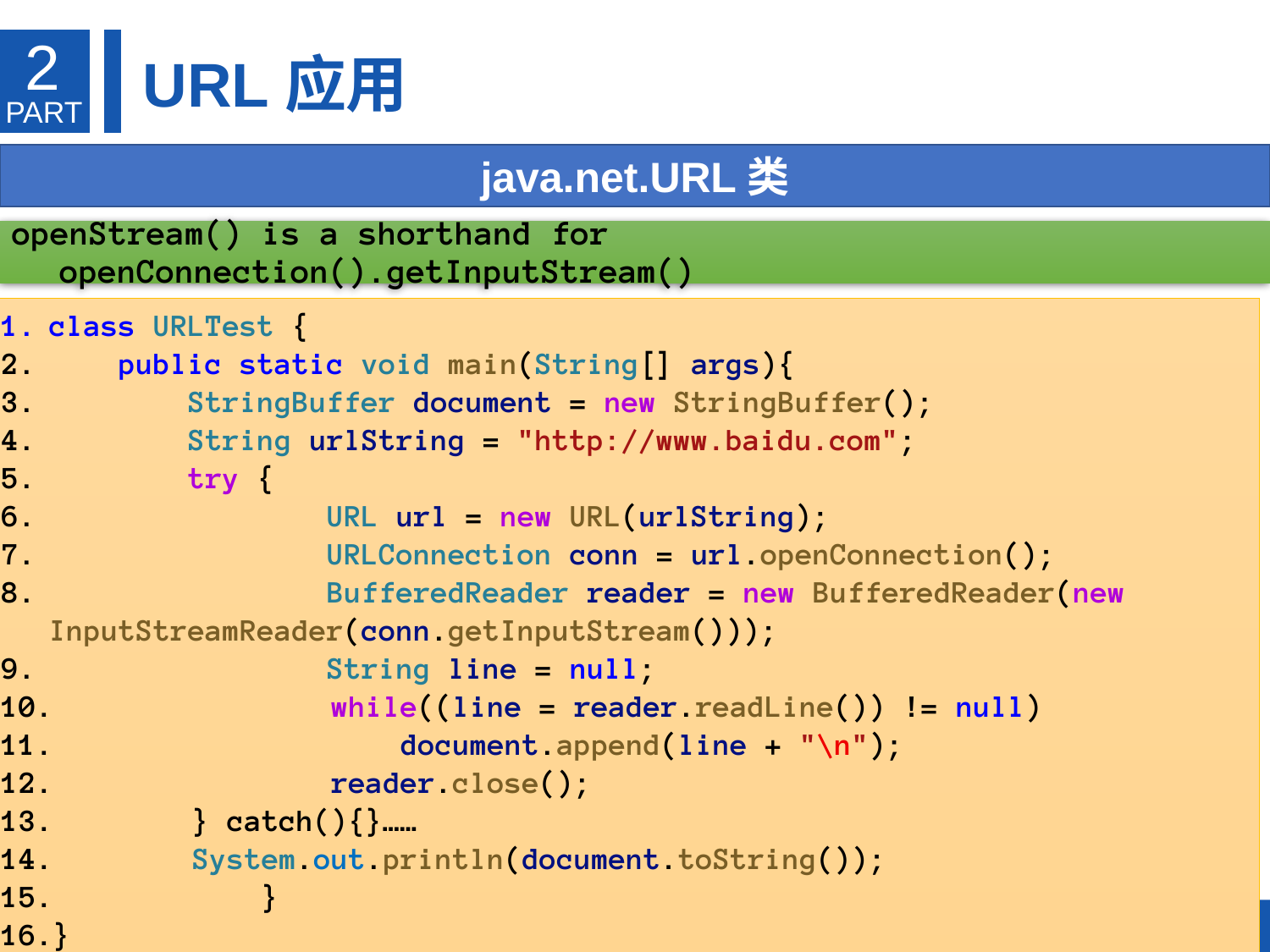

2
URL应用
PART
java.net.URL类
openStream() is a shorthand for openConnection().getInputStream()
class URLTest {
    public static void main(String[] args){
        StringBuffer document = new StringBuffer();
        String urlString = "http://www.baidu.com";
        try {
                URL url = new URL(urlString);
                URLConnection conn = url.openConnection();
                BufferedReader reader = new BufferedReader(new InputStreamReader(conn.getInputStream()));
                String line = null;
                while((line = reader.readLine()) != null)
                    document.append(line + "\n");
                reader.close();
        } catch(){}……
        System.out.println(document.toString());
            }
}